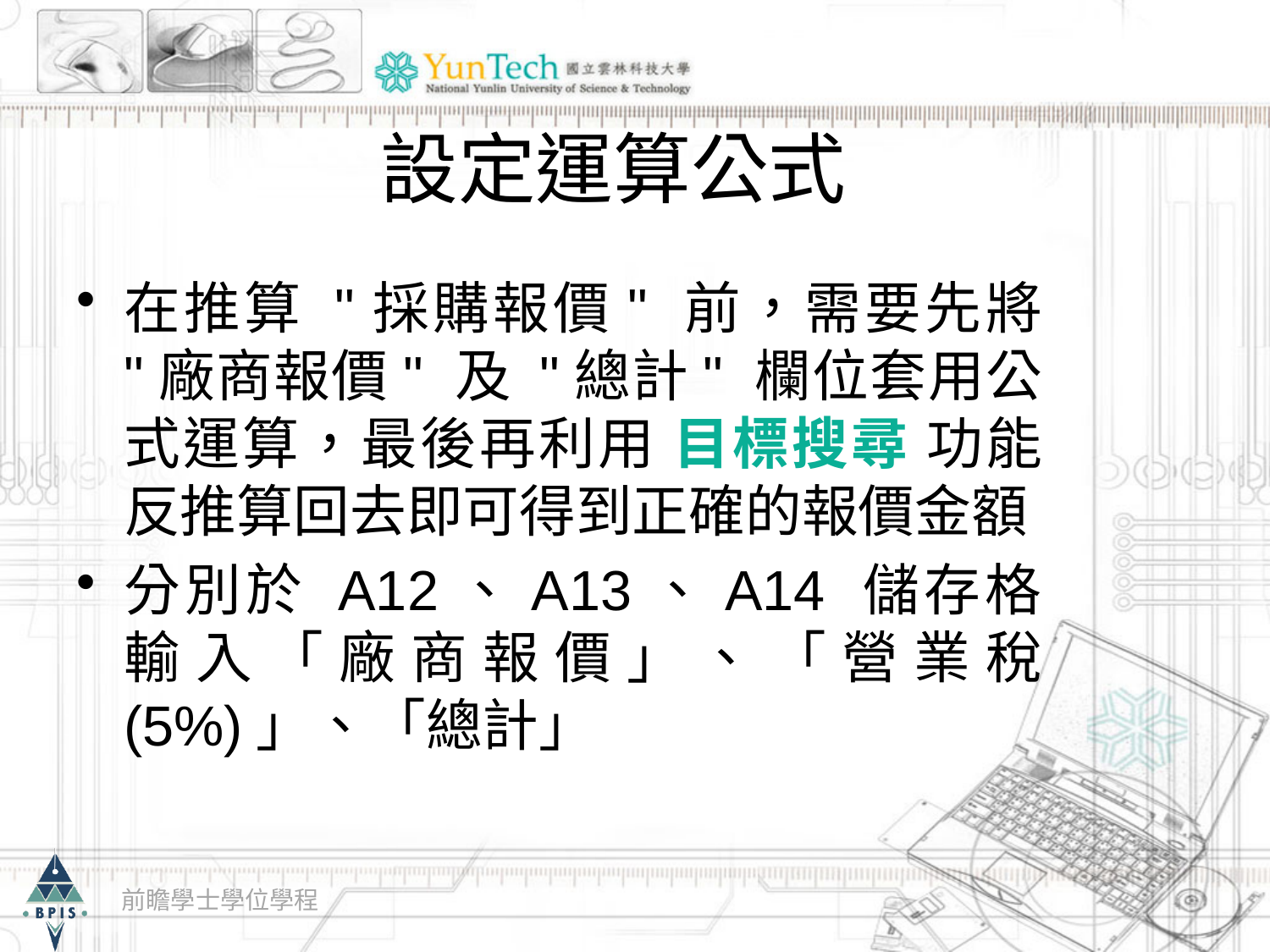

# 設定運算公式
在推算 "採購報價" 前，需要先將 "廠商報價" 及 "總計" 欄位套用公式運算，最後再利用 目標搜尋 功能反推算回去即可得到正確的報價金額
分別於 A12、A13、A14 儲存格輸入「廠商報價」、「營業稅 (5%)」、「總計」